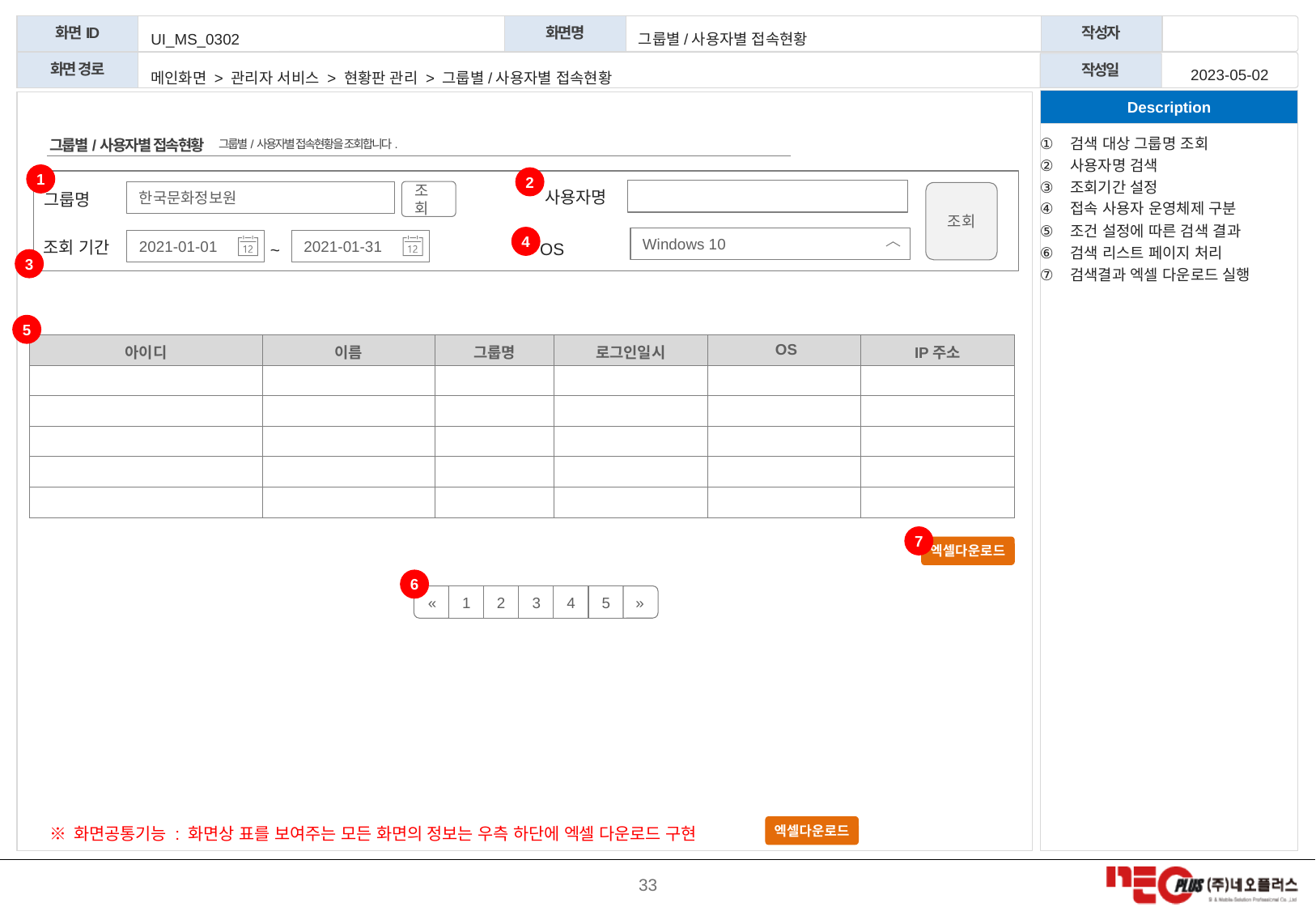

UI_MS_0302
그룹별/사용자별 접속현황

2023-05-02
메인화면 > 관리자 서비스 > 현황판 관리 > 그룹별/사용자별 접속현황

그룹별/사용자별 접속현황을 조회합니다.
검색 대상 그룹명 조회
사용자명 검색
조회기간 설정
접속 사용자 운영체제 구분
조건 설정에 따른 검색 결과
검색 리스트 페이지 처리
검색결과 엑셀 다운로드 실행
그룹별/사용자별 접속현황
1
2

사용자명
그룹명

조회
한국문화정보원
조회
조회 기간
OS
~
4
Windows 10

2021-01-31

2021-01-01

3
5
| 아이디 | 이름 | 그룹명 | 로그인일시 | OS | IP주소 |
| --- | --- | --- | --- | --- | --- |
|  |  |  |  |  |  |
|  |  |  |  |  |  |
|  |  |  |  |  |  |
|  |  |  |  |  |  |
|  |  |  |  |  |  |
7
엑셀다운로드
6
1
2
3
4
5
«
»
※ 화면공통기능 : 화면상 표를 보여주는 모든 화면의 정보는 우측 하단에 엑셀 다운로드 구현
엑셀다운로드